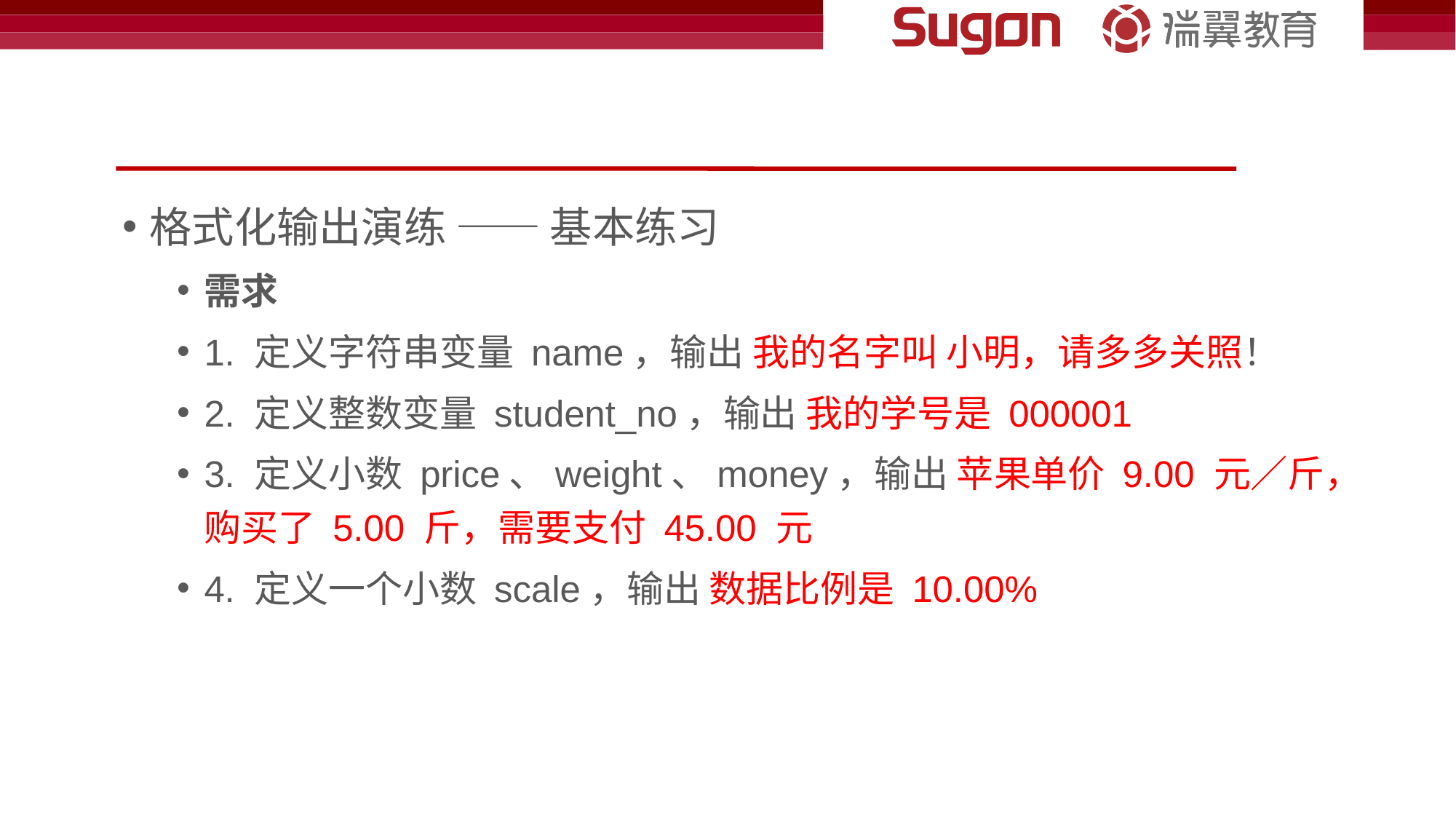

#
格式化输出演练 —— 基本练习
需求
1. 定义字符串变量 name，输出 我的名字叫 小明，请多多关照！
2. 定义整数变量 student_no，输出 我的学号是 000001
3. 定义小数 price、weight、money，输出 苹果单价 9.00 元／斤，购买了 5.00 斤，需要支付 45.00 元
4. 定义一个小数 scale，输出 数据比例是 10.00%